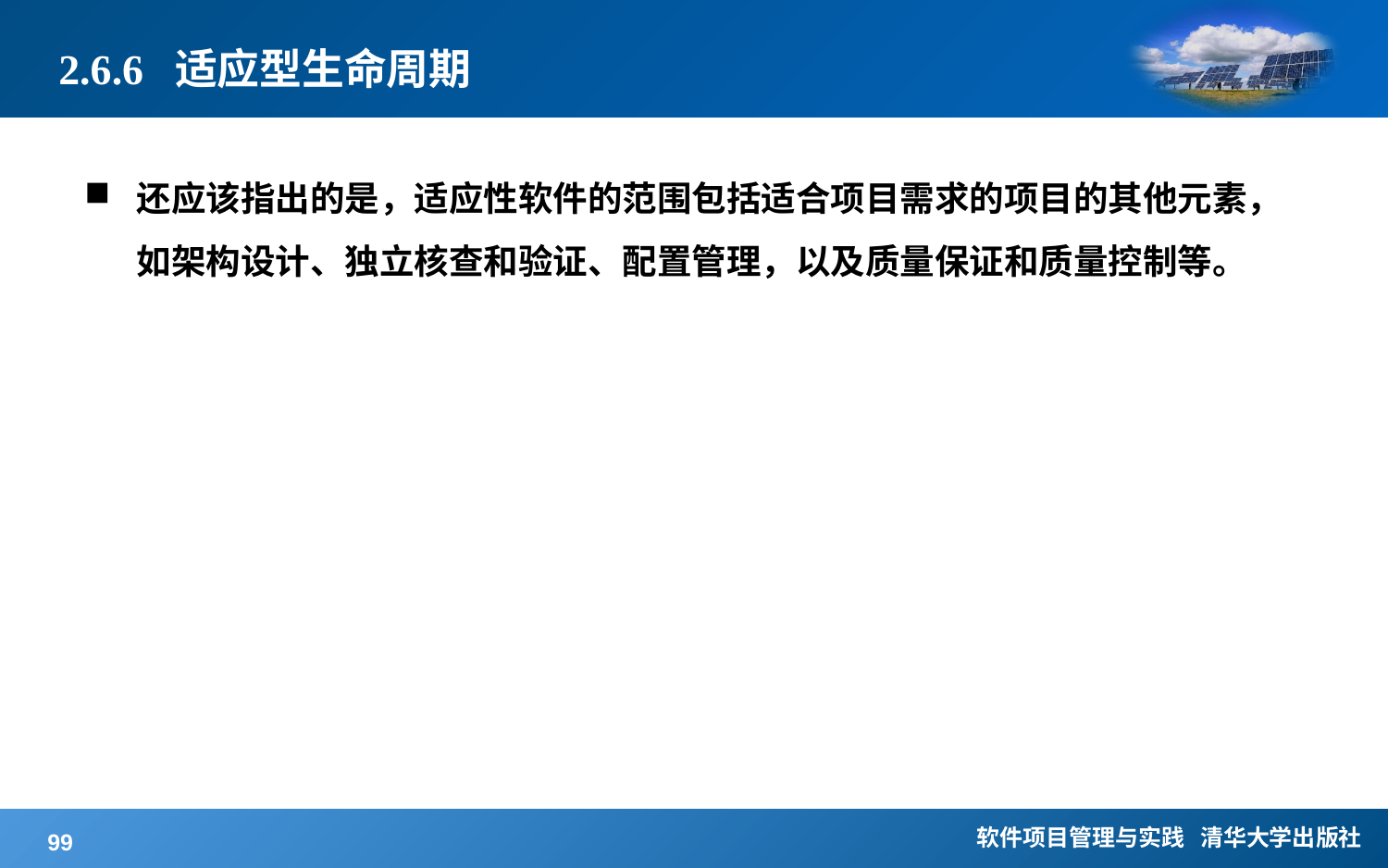

# 2.6.6  适应型生命周期
还应该指出的是，适应性软件的范围包括适合项目需求的项目的其他元素，如架构设计、独立核查和验证、配置管理，以及质量保证和质量控制等。